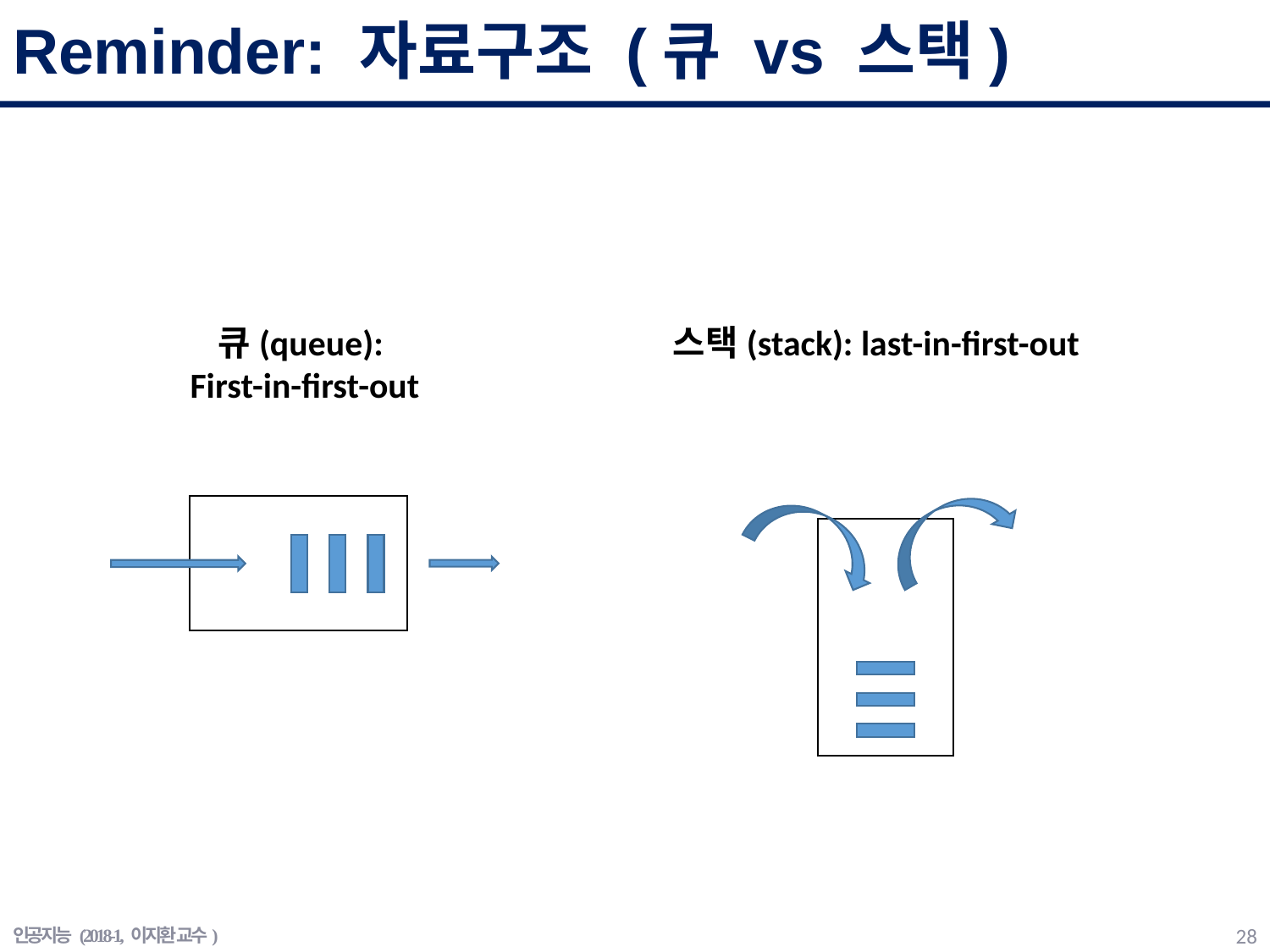

# Reminder: 자료구조 (큐 vs 스택)

큐(queue):
First-in-first-out
스택(stack): last-in-first-out

인공지능 (2018-1, 이지환 교수)
28